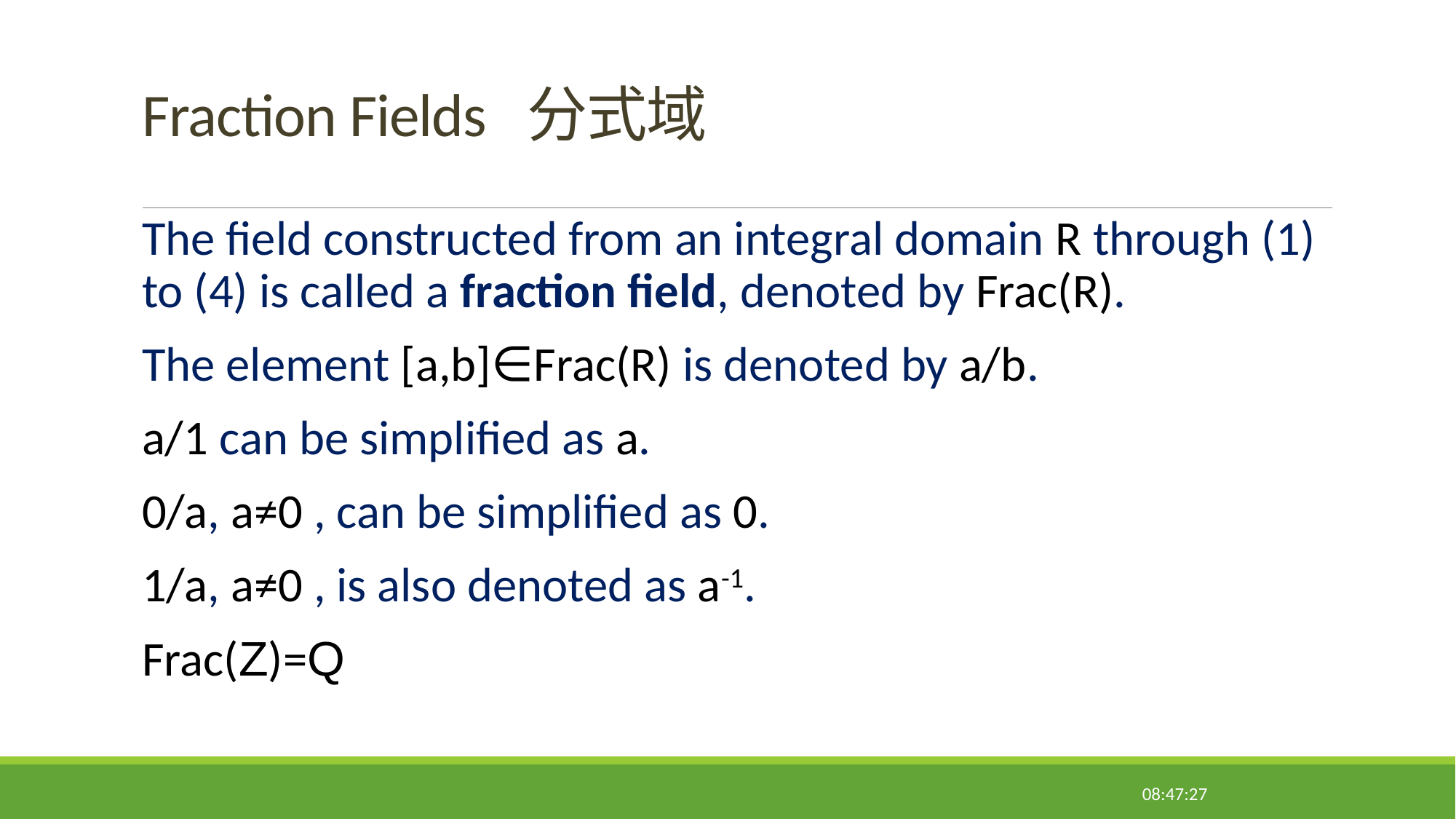

# Fraction Fields  分式域
The field constructed from an integral domain R through (1) to (4) is called a fraction field, denoted by Frac(R).
The element [a,b]∈Frac(R) is denoted by a/b.
a/1 can be simplified as a.
0/a, a≠0 , can be simplified as 0.
1/a, a≠0 , is also denoted as a-1.
Frac(Z)=Q
08:47:27